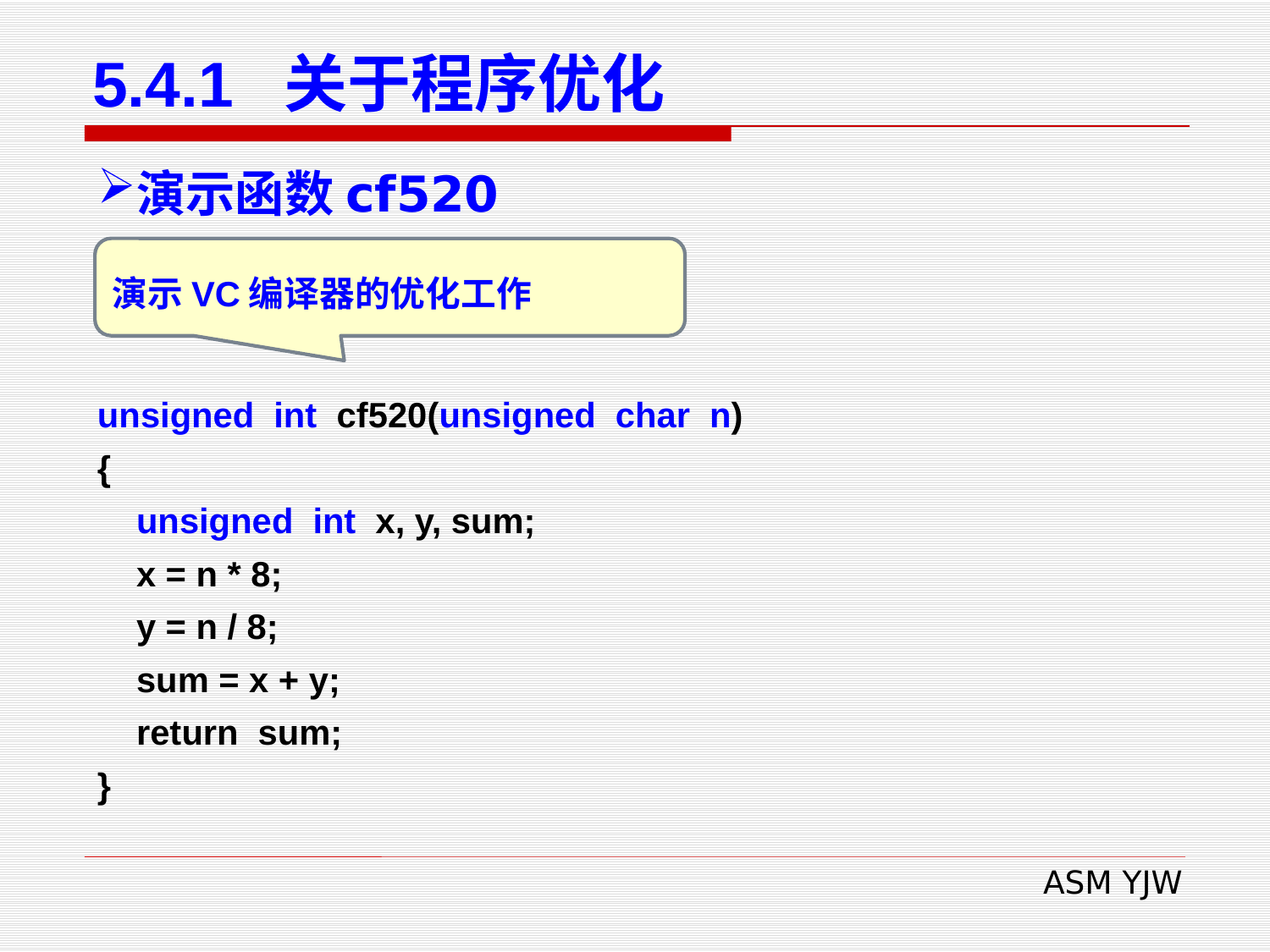

# 5.4.1  关于程序优化
演示函数cf520
演示VC编译器的优化工作
unsigned  int  cf520(unsigned  char  n)
{
    unsigned  int  x, y, sum;
    x = n * 8;
    y = n / 8;
    sum = x + y;
    return  sum;
}